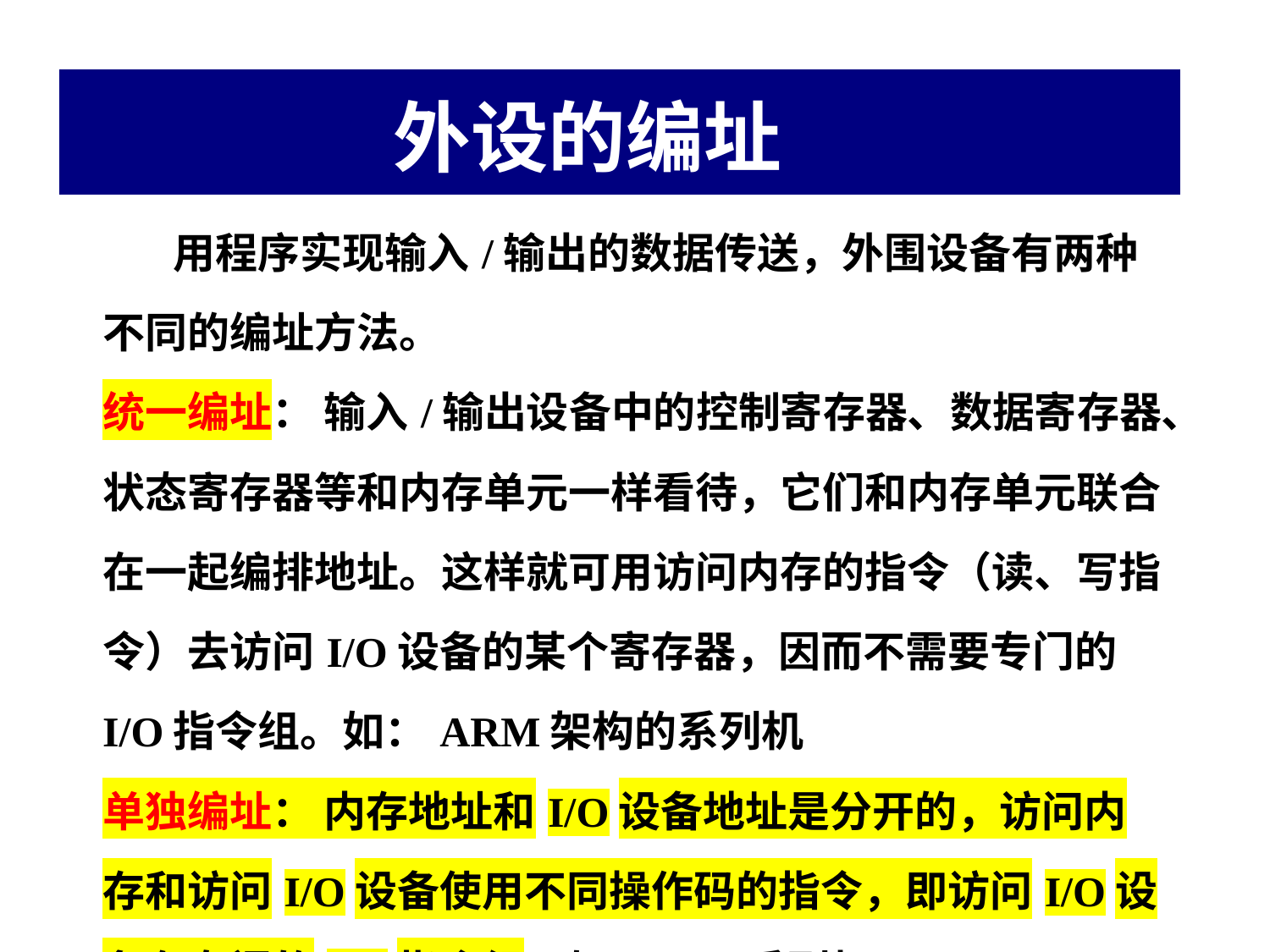

| 外设的编址 |  |
| --- | --- |
|  | 用程序实现输入/输出的数据传送，外围设备有两种不同的编址方法。 统一编址： 输入/输出设备中的控制寄存器、数据寄存器、状态寄存器等和内存单元一样看待，它们和内存单元联合在一起编排地址。这样就可用访问内存的指令（读、写指令）去访问I/O设备的某个寄存器，因而不需要专门的I/O指令组。如：ARM架构的系列机 单独编址： 内存地址和I/O设备地址是分开的，访问内存和访问I/O设备使用不同操作码的指令，即访问I/O设备有专门的I/O指令组。如：X86系列机 |